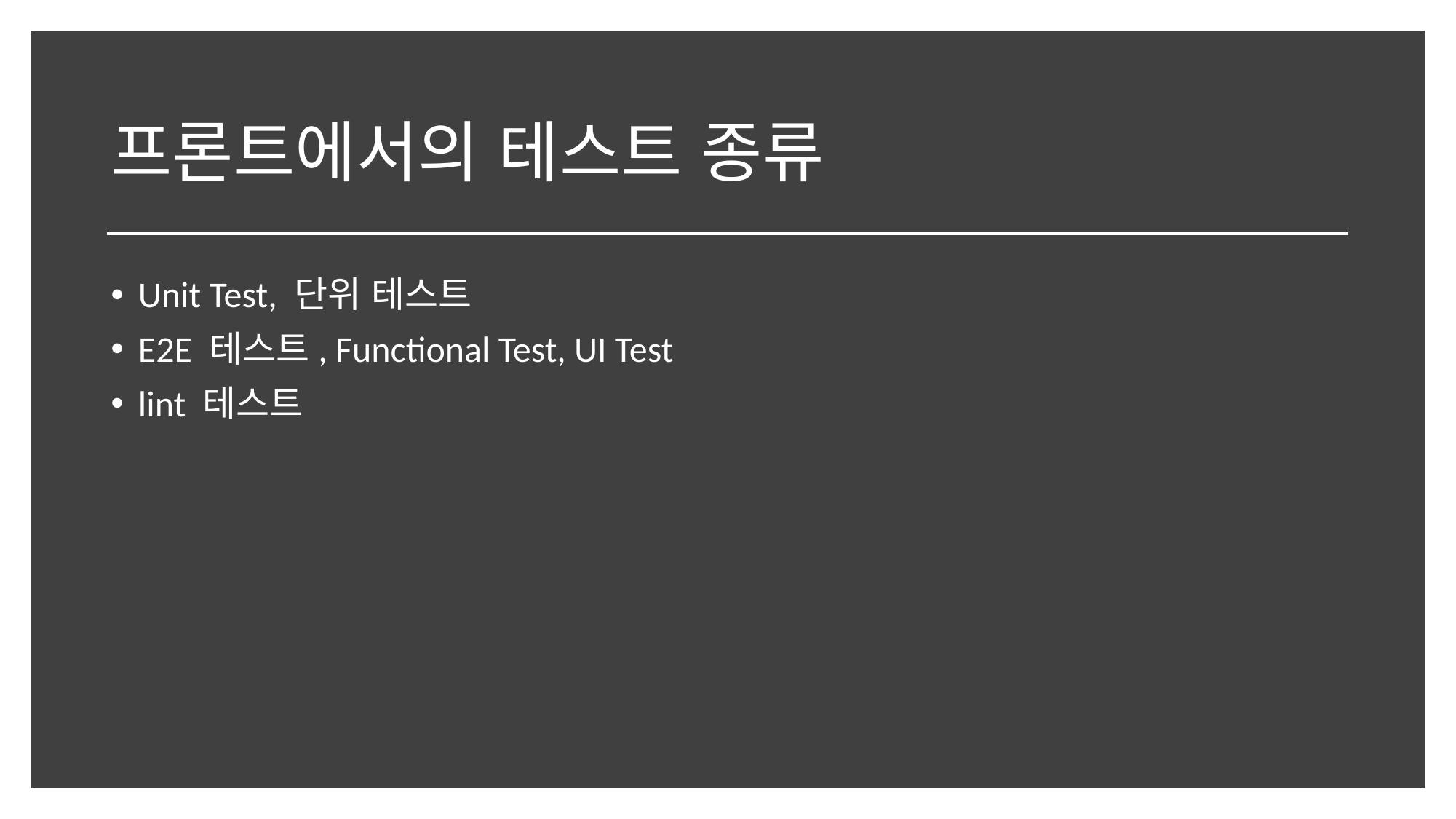

# 프론트에서의 테스트 종류
Unit Test, 단위 테스트
E2E 테스트, Functional Test, UI Test
lint 테스트